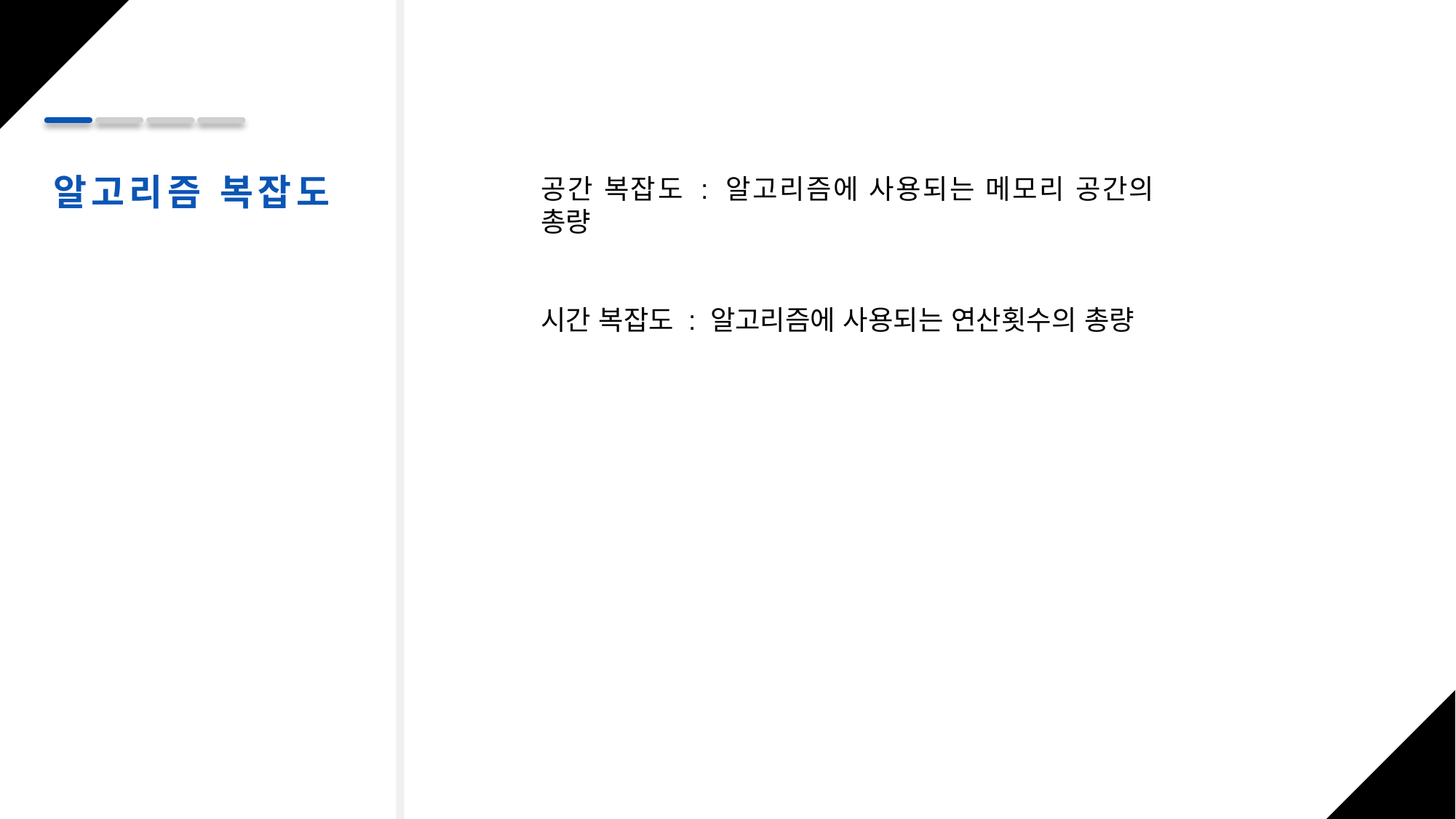

알고리즘 복잡도
공간 복잡도 : 알고리즘에 사용되는 메모리 공간의 총량

시간 복잡도 : 알고리즘에 사용되는 연산횟수의 총량